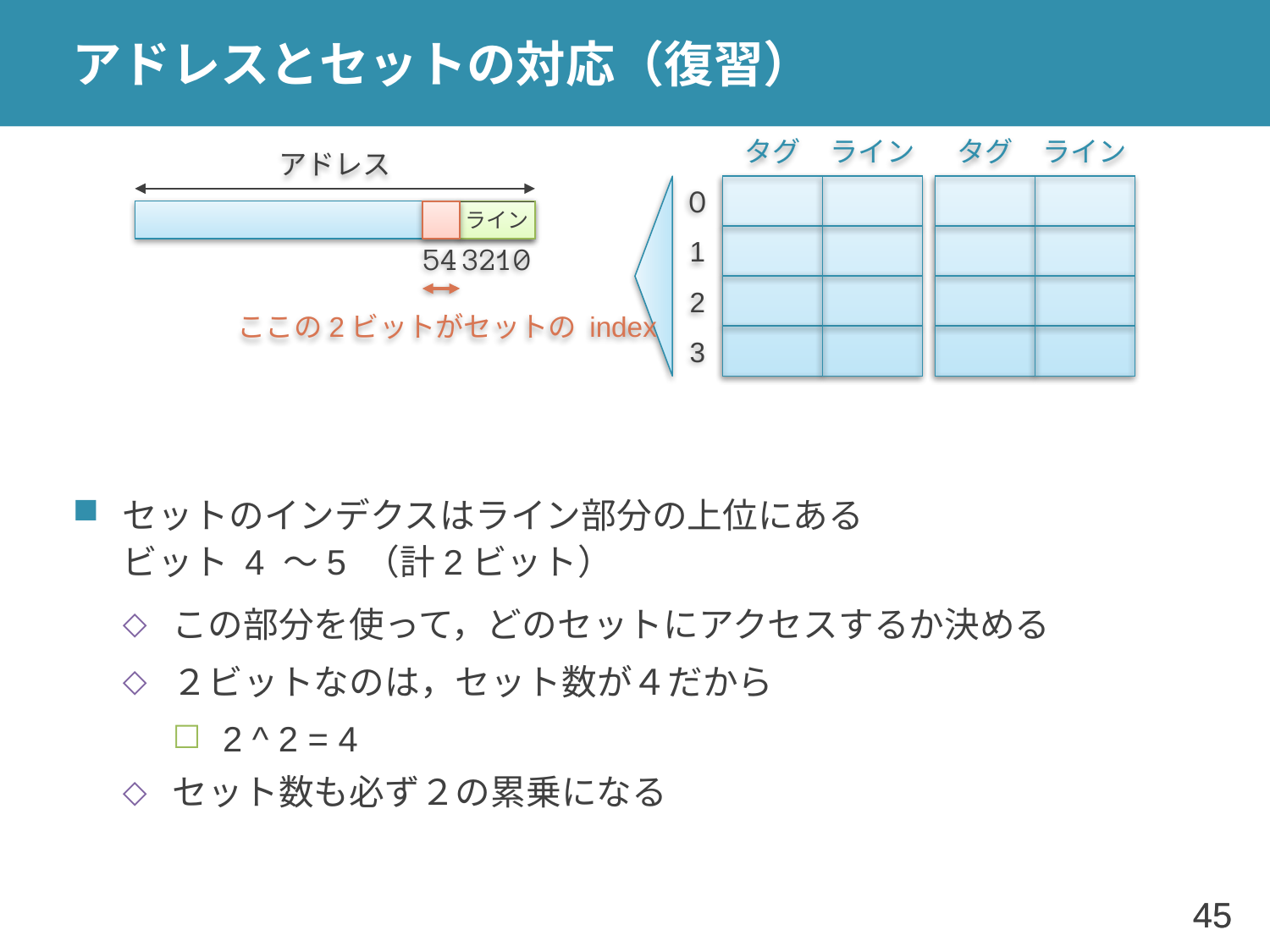

# アドレスとセットの対応（復習）
タグ
ライン
タグ
ライン
アドレス
０

ライン
1

54
3210

2

ここの2ビットがセットの index
3

セットのインデクスはライン部分の上位にある
ビット 4 ～5 （計2ビット）
この部分を使って，どのセットにアクセスするか決める
２ビットなのは，セット数が４だから
2 ^ 2 = 4
セット数も必ず２の累乗になる